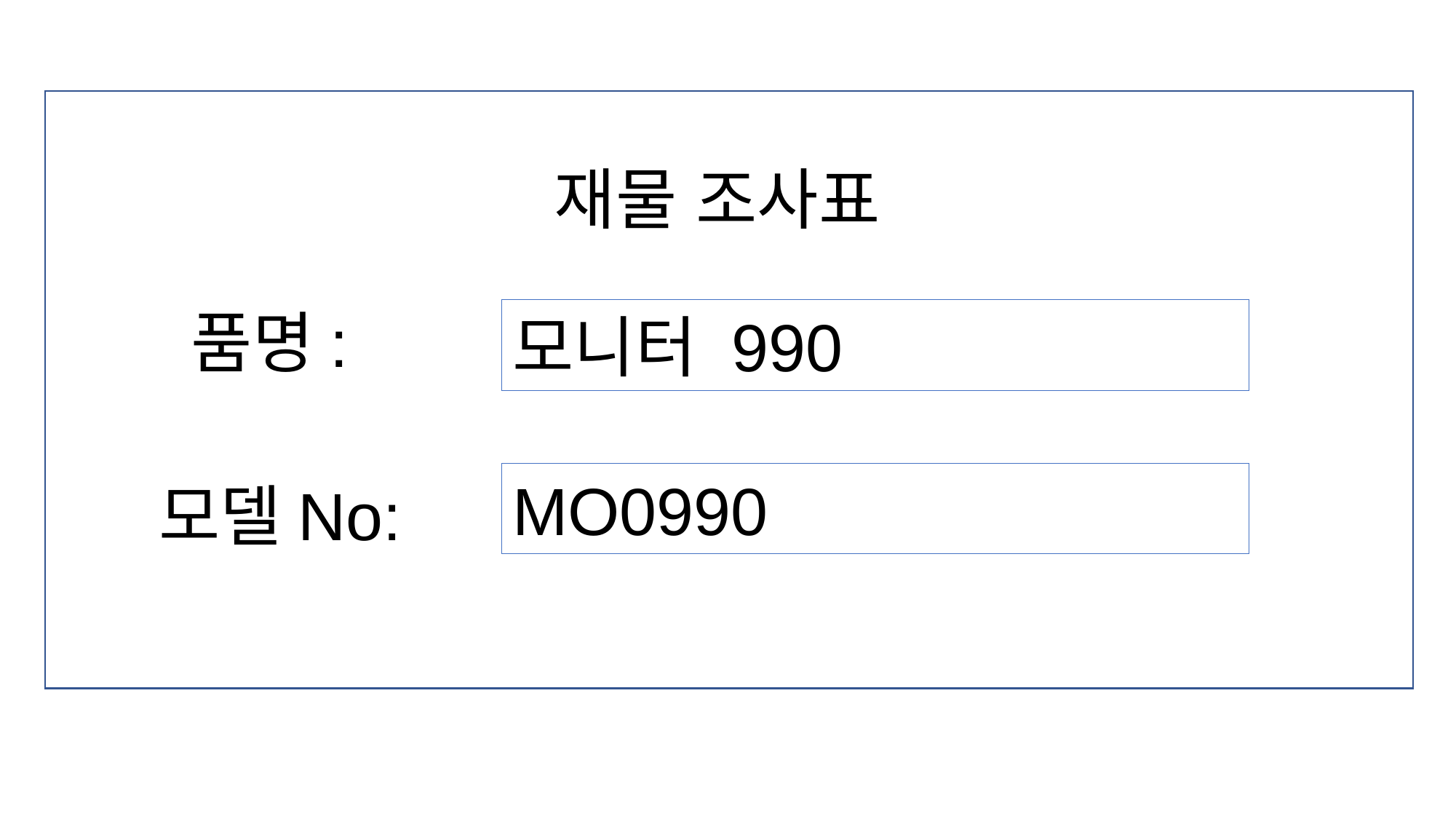

재물 조사표
품명:
모니터 990
MO0990
모델No: